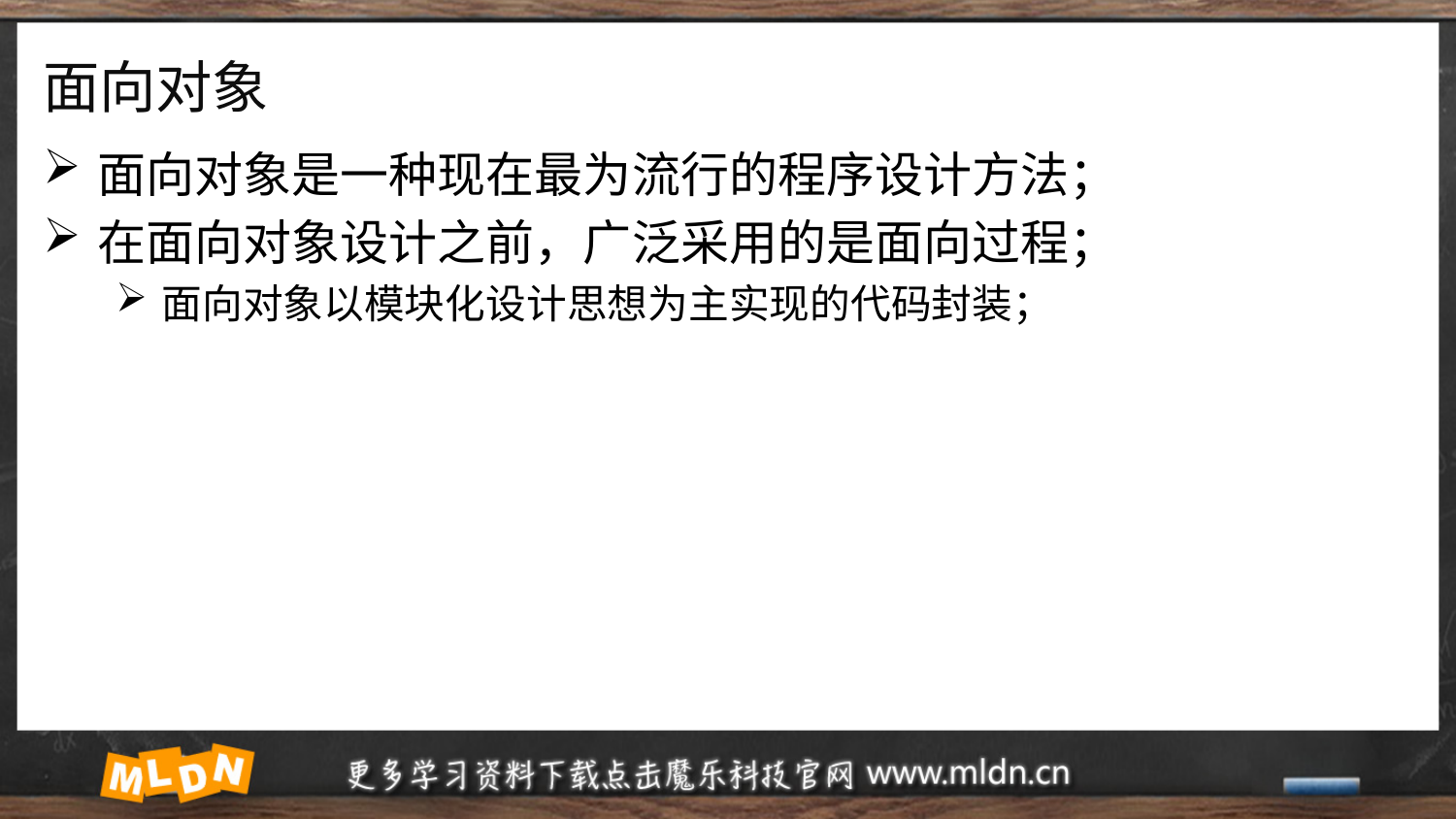

# 面向对象
面向对象是一种现在最为流行的程序设计方法；
在面向对象设计之前，广泛采用的是面向过程；
面向对象以模块化设计思想为主实现的代码封装；